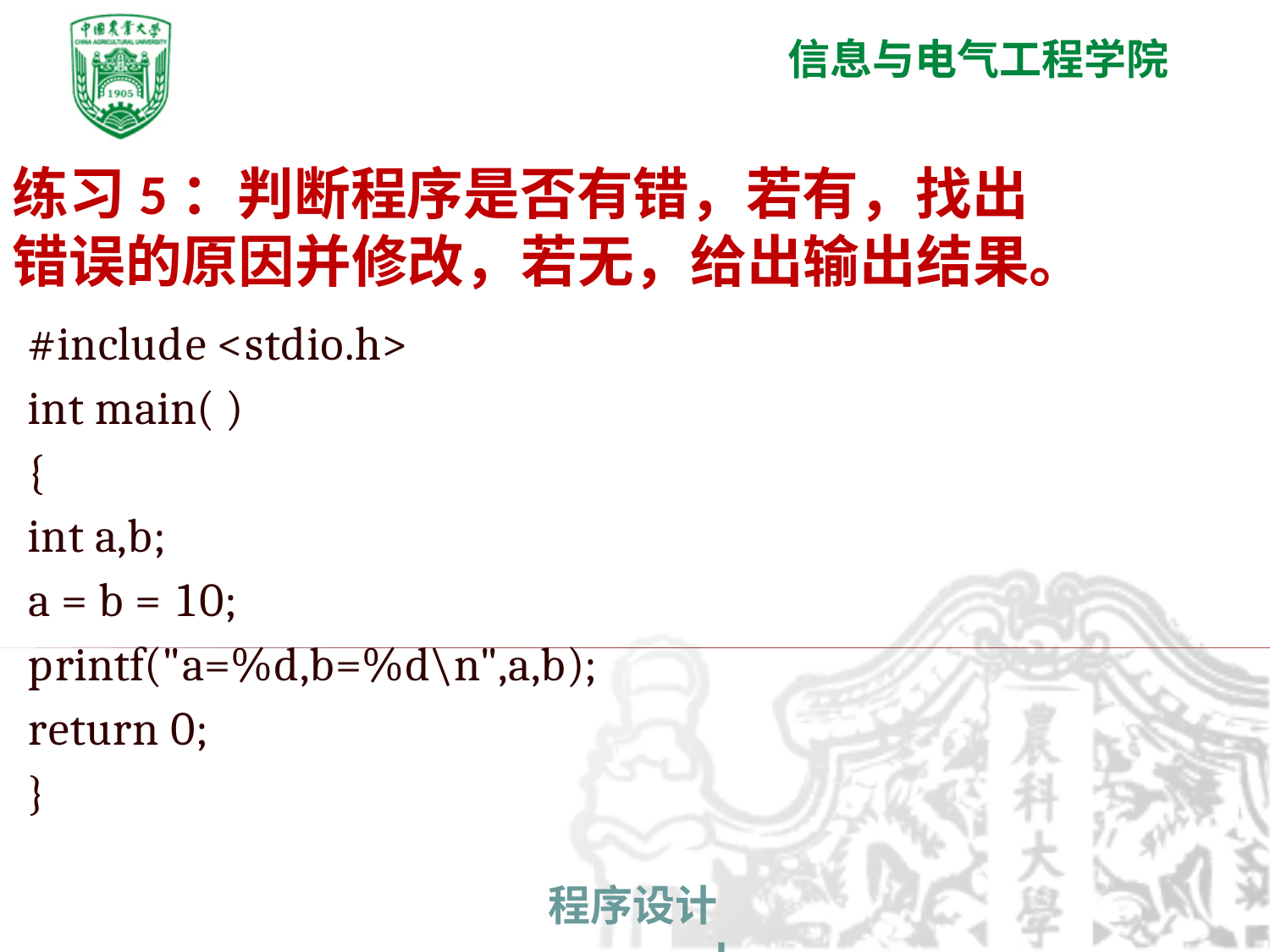

练习5：判断程序是否有错，若有，找出错误的原因并修改，若无，给出输出结果。
#include <stdio.h>
int main( )
{
int a,b;
a = b = 10;
printf("a=%d,b=%d\n",a,b);
return 0;
}